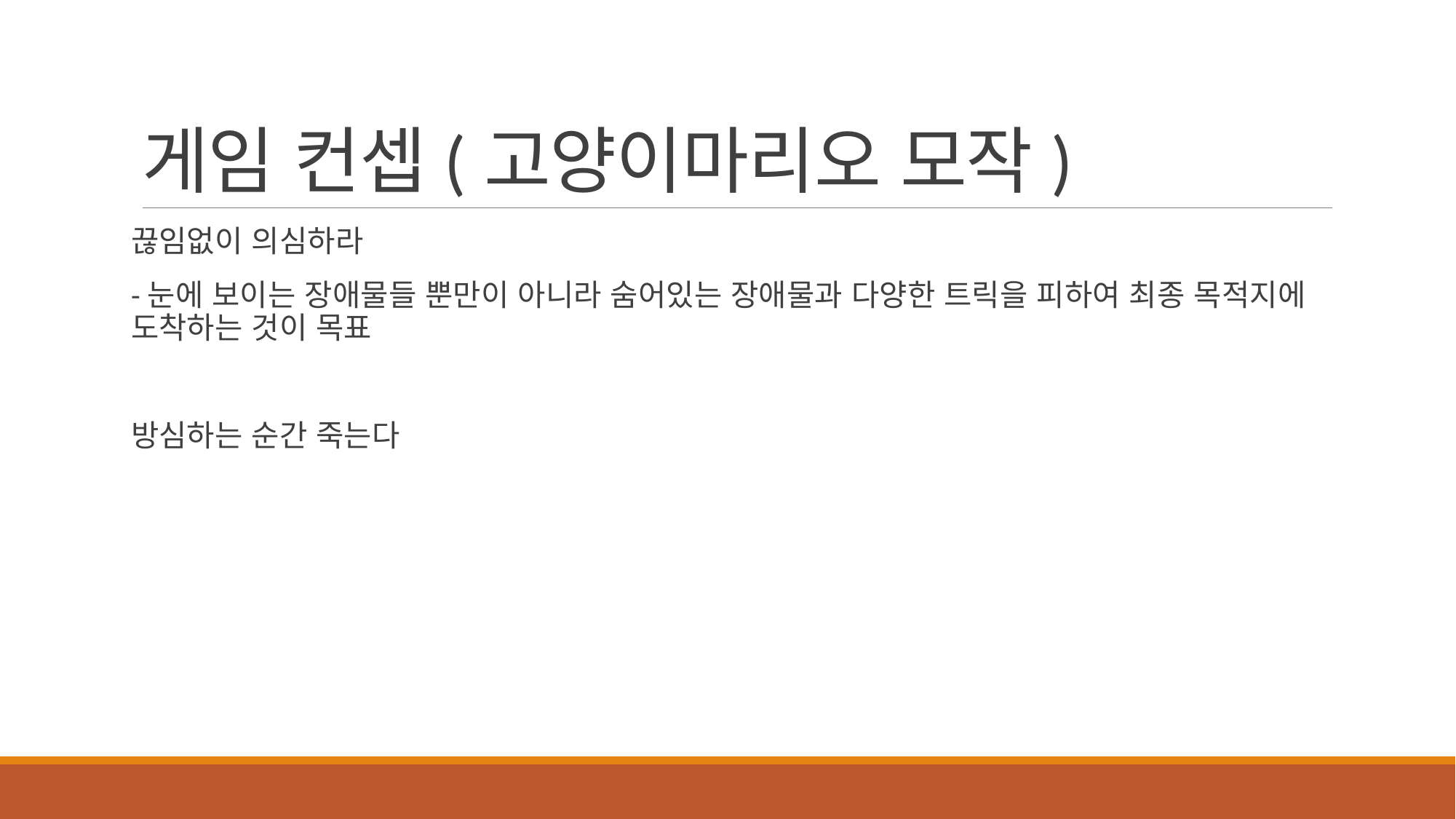

# 게임 컨셉(고양이마리오 모작)
끊임없이 의심하라
-눈에 보이는 장애물들 뿐만이 아니라 숨어있는 장애물과 다양한 트릭을 피하여 최종 목적지에 도착하는 것이 목표

방심하는 순간 죽는다